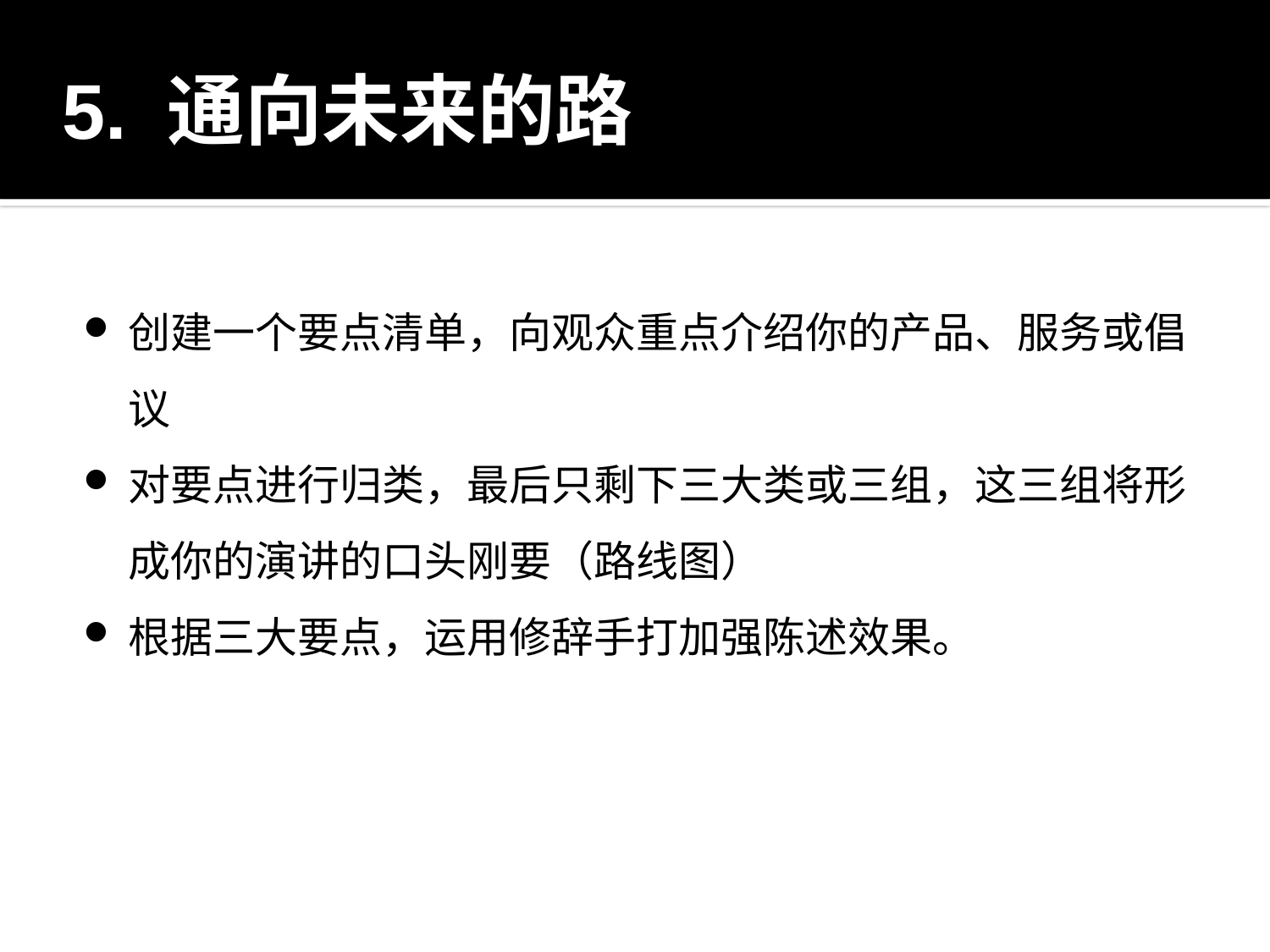

# 5. 通向未来的路
创建一个要点清单，向观众重点介绍你的产品、服务或倡议
对要点进行归类，最后只剩下三大类或三组，这三组将形成你的演讲的口头刚要（路线图）
根据三大要点，运用修辞手打加强陈述效果。